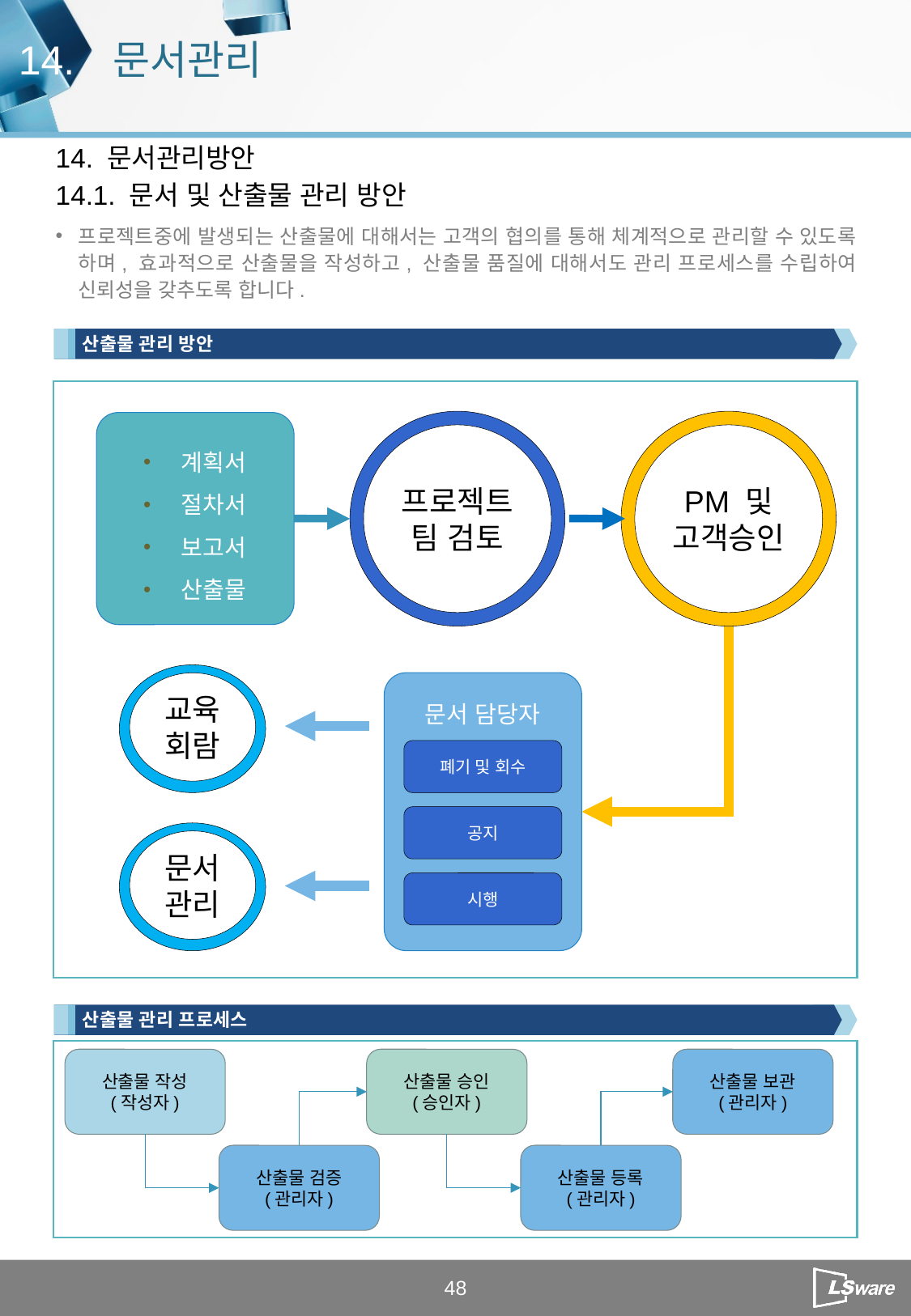

14.
문서관리
14. 문서관리방안
14.1. 문서 및 산출물 관리 방안
프로젝트중에 발생되는 산출물에 대해서는 고객의 협의를 통해 체계적으로 관리할 수 있도록 하며, 효과적으로 산출물을 작성하고, 산출물 품질에 대해서도 관리 프로세스를 수립하여 신뢰성을 갖추도록 합니다.

산출물 관리 방안

계획서
절차서
보고서
산출물
프로젝트팀 검토
PM 및
고객승인

문서 담당자
교육
회람
폐기 및 회수
공지

문서
관리
시행

산출물 관리 프로세스

산출물 작성
(작성자)
산출물 승인
(승인자)
산출물 보관
(관리자)
산출물 검증
(관리자)
산출물 등록
(관리자)